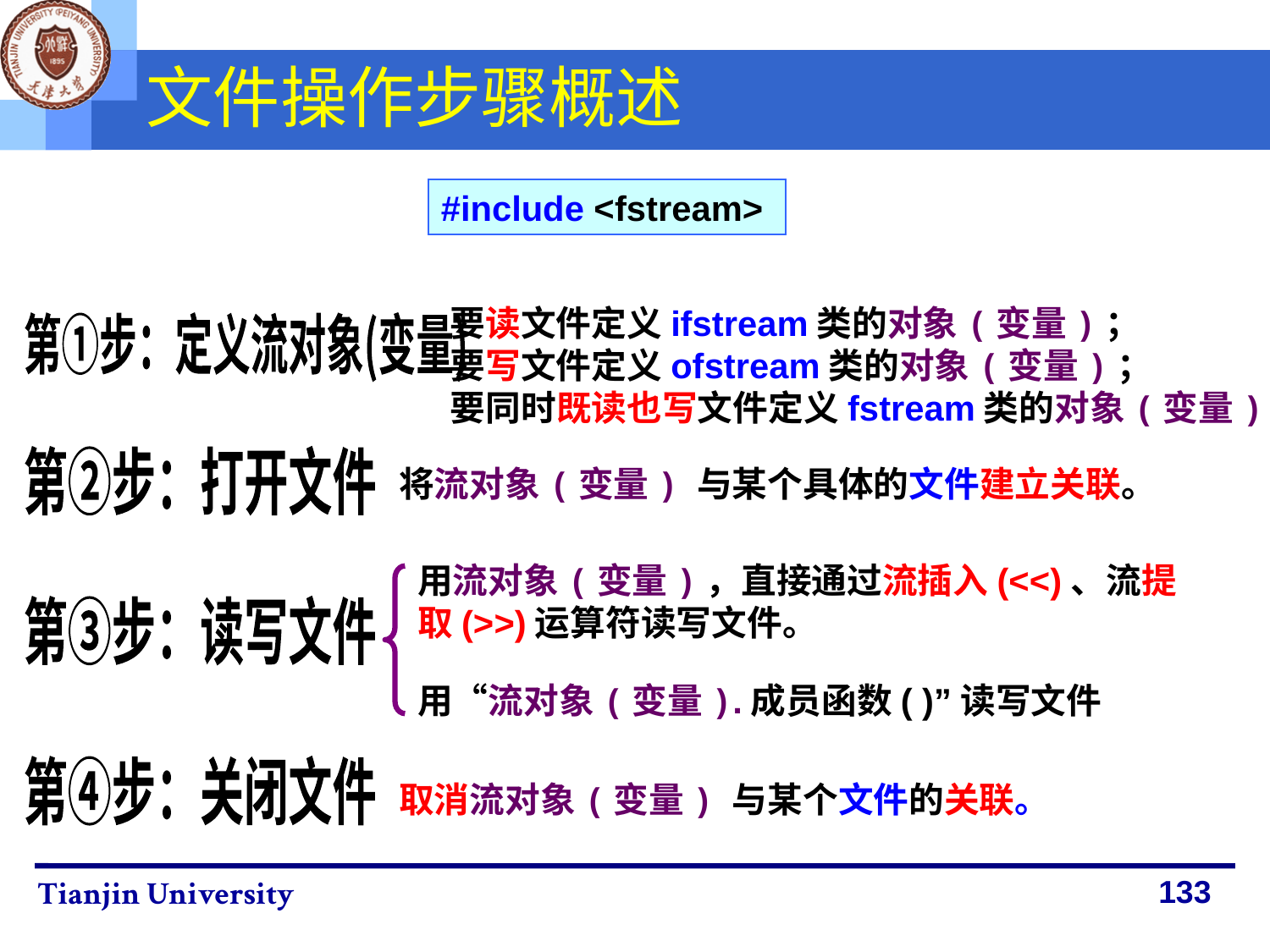

# 文件操作步骤概述
#include <fstream>
要读文件定义ifstream类的对象(变量)；
要写文件定义ofstream类的对象(变量)；
要同时既读也写文件定义fstream类的对象(变量)。
第①步：定义流对象(变量)
第②步：打开文件
将流对象(变量) 与某个具体的文件建立关联。
用流对象(变量)，直接通过流插入(<<)、流提取(>>)运算符读写文件。

第③步：读写文件
用“流对象(变量).成员函数( )”读写文件
第④步：关闭文件
取消流对象(变量) 与某个文件的关联。